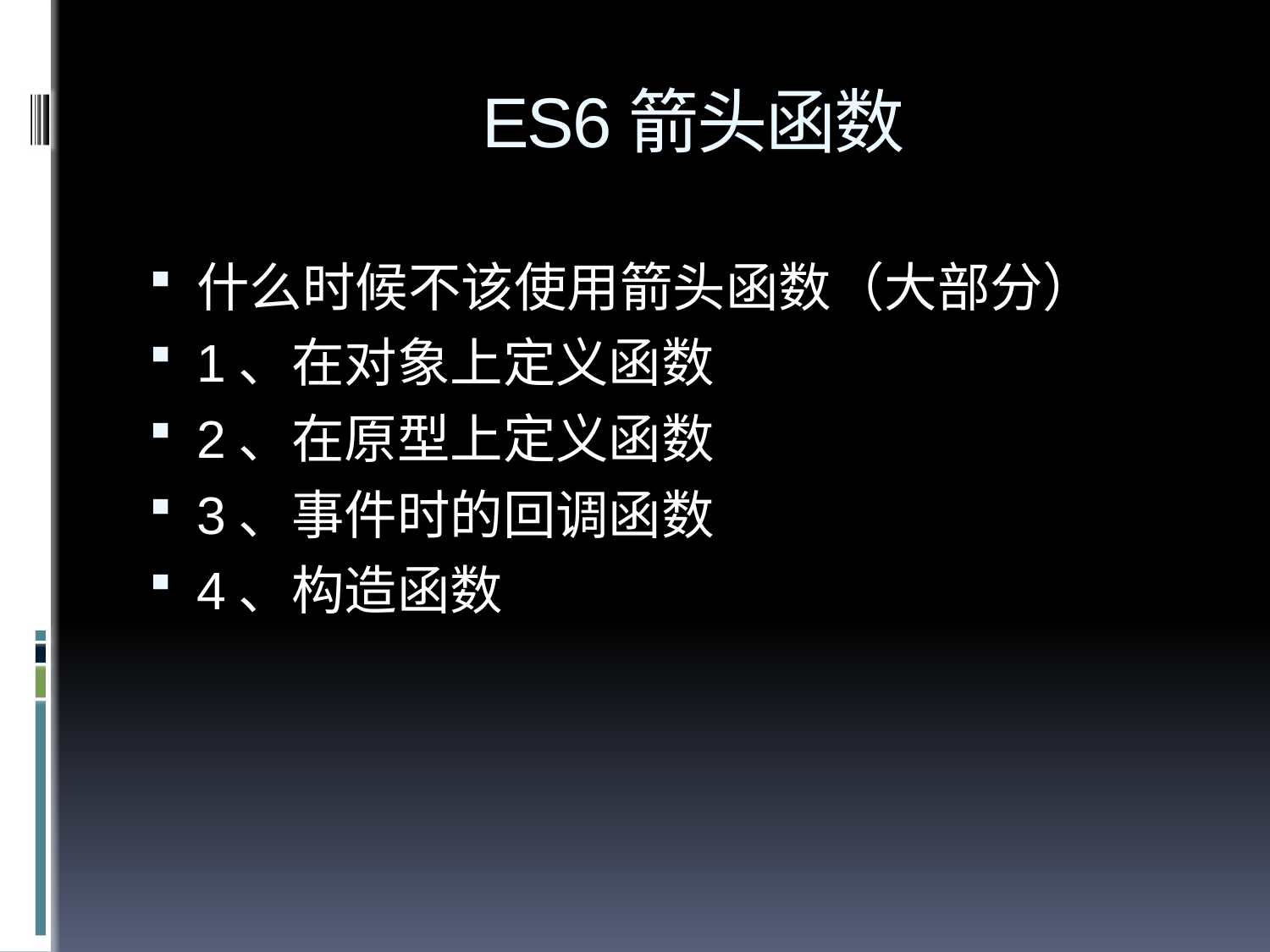

# ES6箭头函数
什么时候不该使用箭头函数（大部分）
1、在对象上定义函数
2、在原型上定义函数
3、事件时的回调函数
4、构造函数